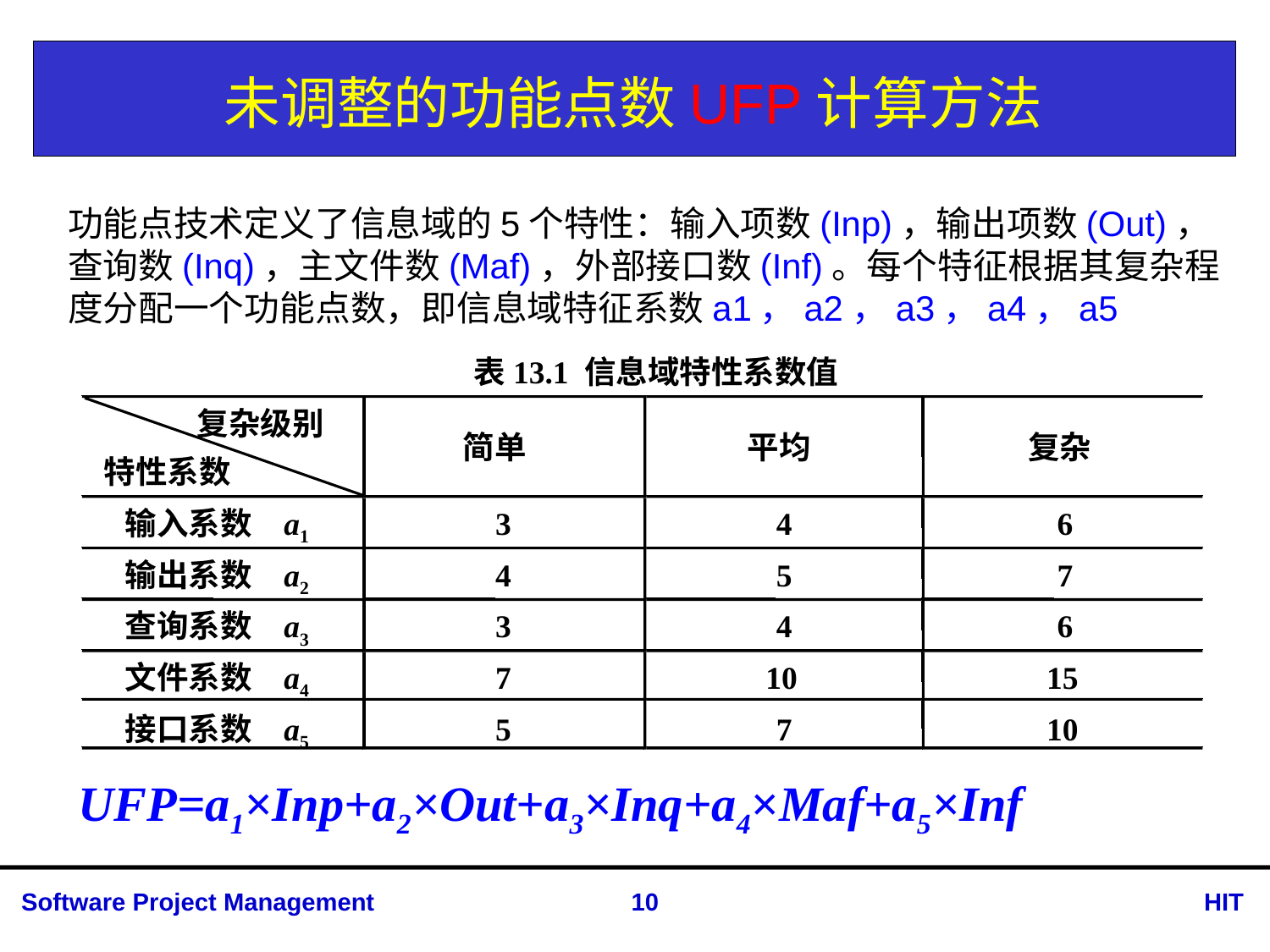

# 未调整的功能点数UFP计算方法
功能点技术定义了信息域的5个特性：输入项数(Inp)，输出项数(Out)，查询数(Inq)，主文件数(Maf)，外部接口数(Inf)。每个特征根据其复杂程度分配一个功能点数，即信息域特征系数a1，a2，a3，a4，a5
表13.1 信息域特性系数值

复杂级别
简单
平均
复杂
特性系数

输入系数
a1
3
4
6

输出系数
a2
4
5
7

查询系数
a3
3
4
6

文件系数
a4
7
10
15

接口系数
a5
5
7
10

UFP=a1×Inp+a2×Out+a3×Inq+a4×Maf+a5×Inf